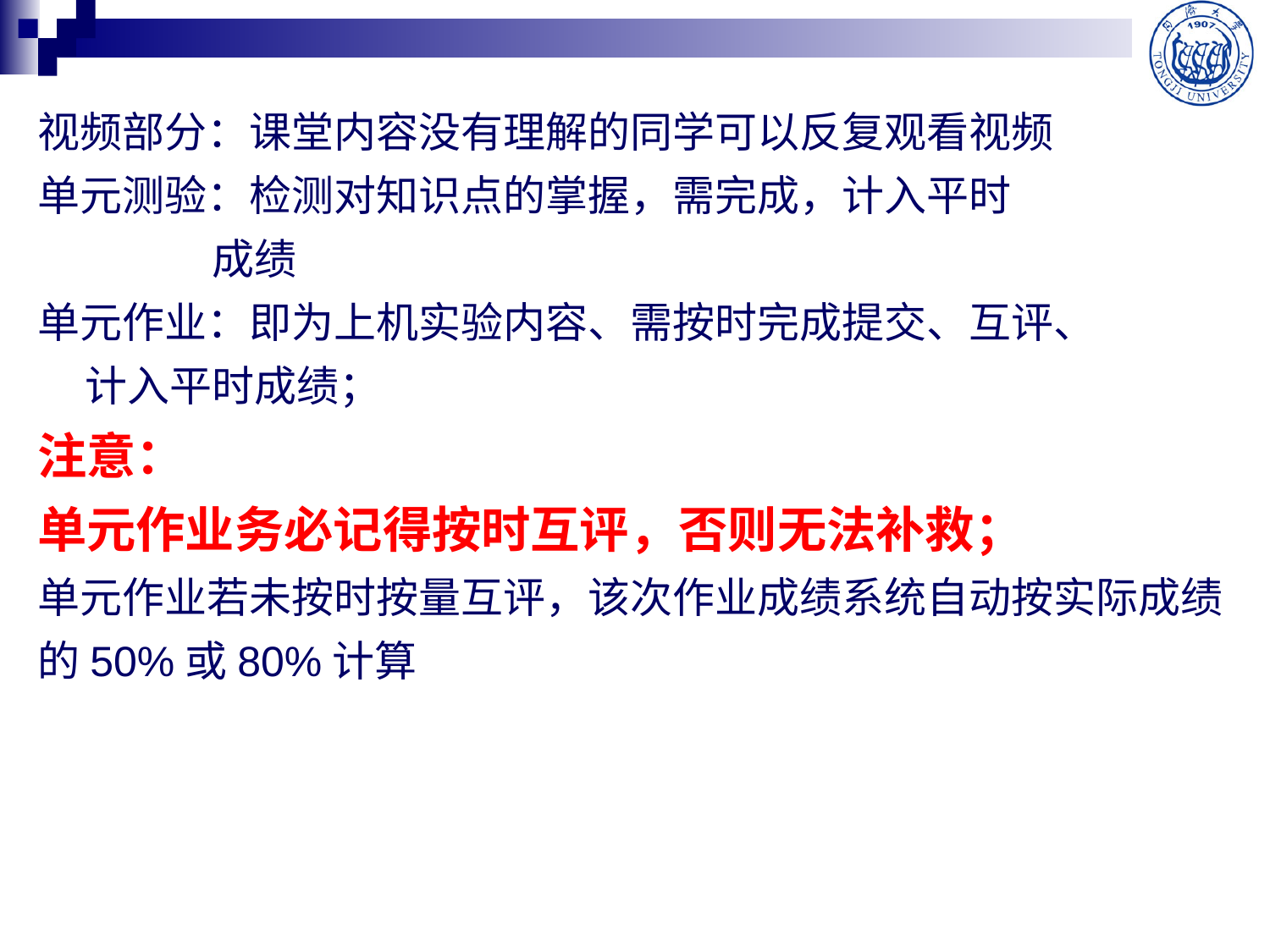

视频部分：课堂内容没有理解的同学可以反复观看视频
单元测验：检测对知识点的掌握，需完成，计入平时			成绩
单元作业：即为上机实验内容、需按时完成提交、互评、		计入平时成绩；
注意：
单元作业务必记得按时互评，否则无法补救；
单元作业若未按时按量互评，该次作业成绩系统自动按实际成绩的50%或80%计算